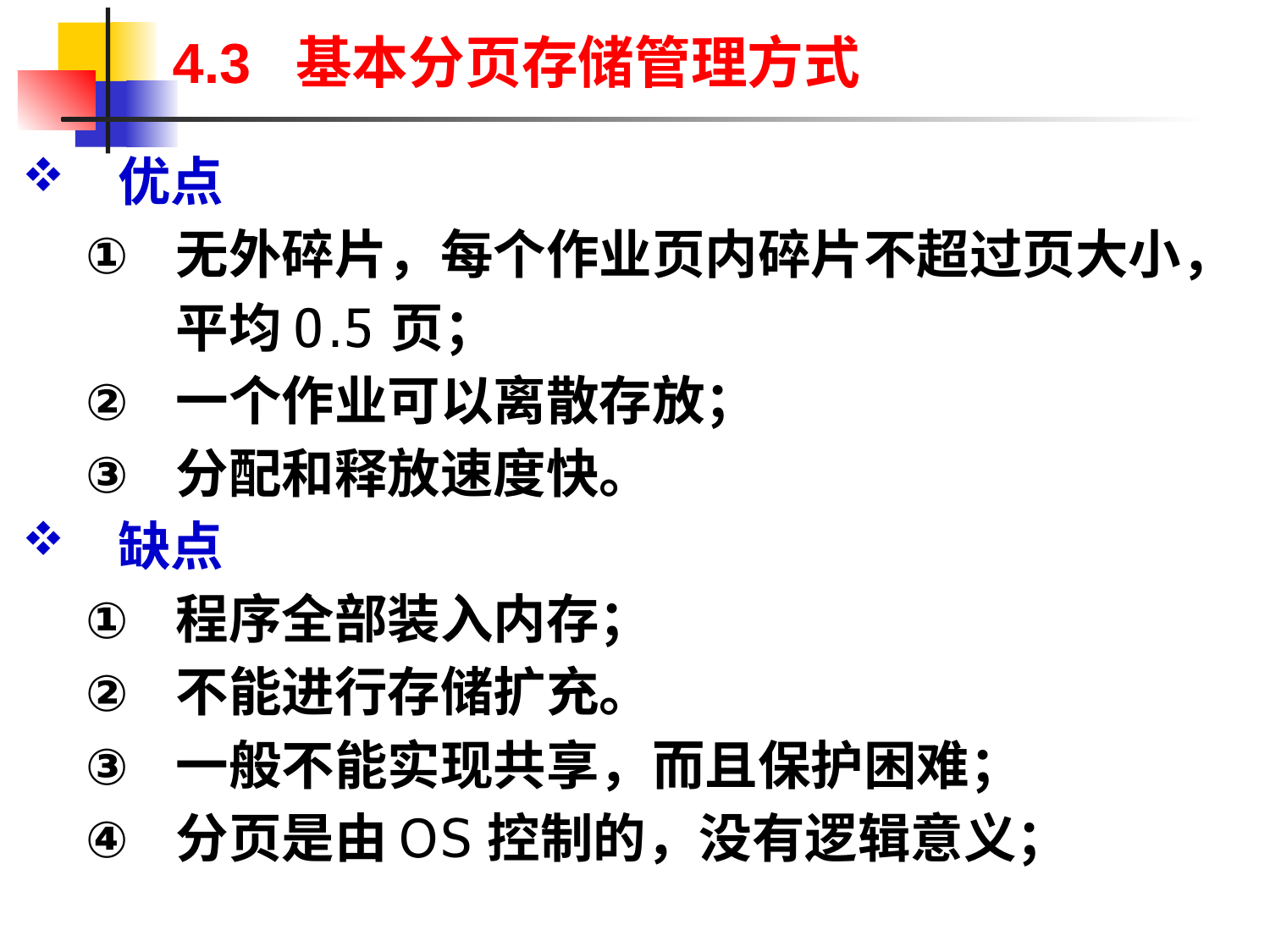

# 4.3  基本分页存储管理方式
优点
无外碎片，每个作业页内碎片不超过页大小，平均0.5页；
一个作业可以离散存放；
分配和释放速度快。
缺点
程序全部装入内存；
不能进行存储扩充。
一般不能实现共享，而且保护困难；
分页是由OS控制的，没有逻辑意义；